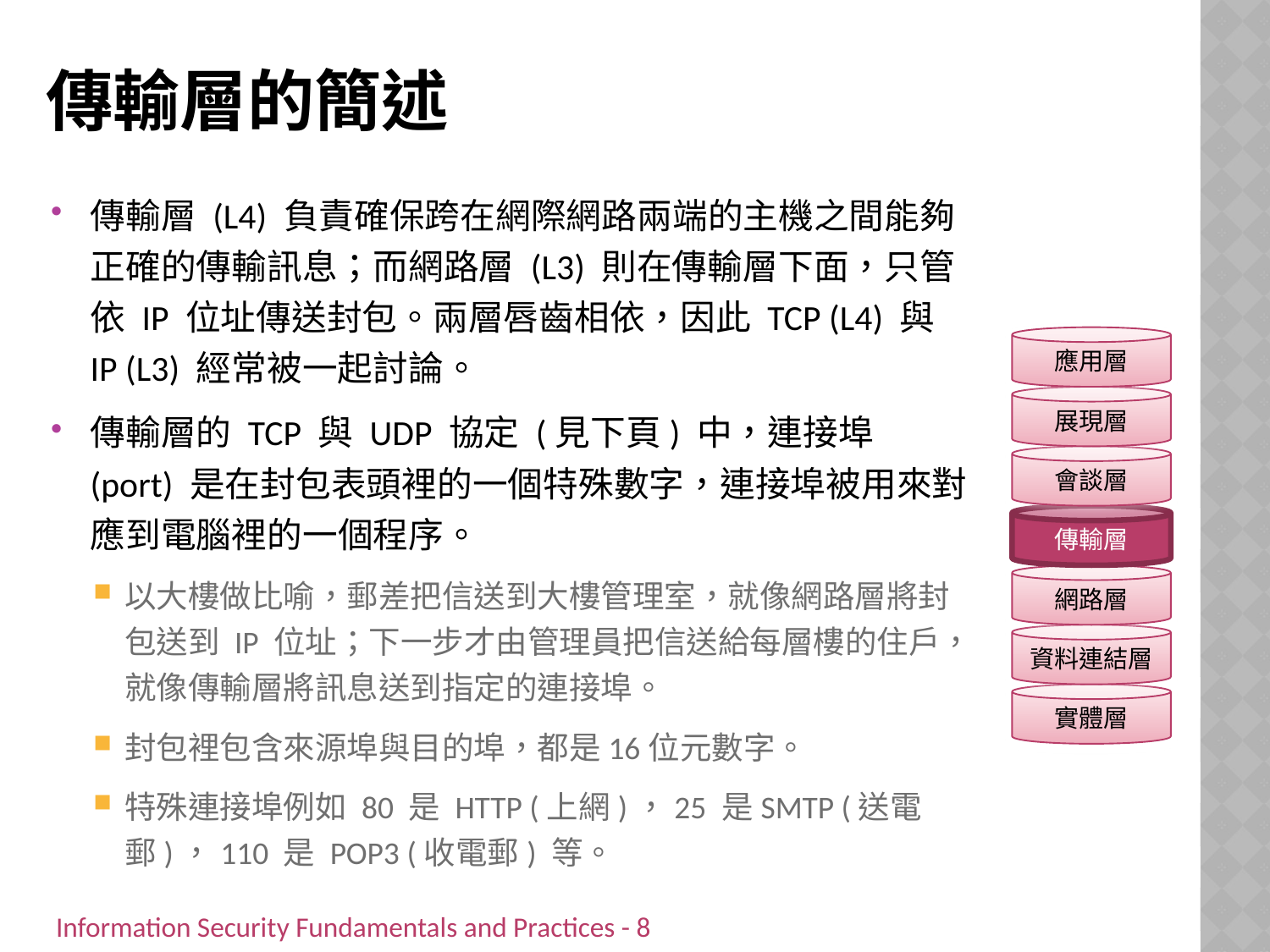

# 傳輸層的簡述
傳輸層 (L4) 負責確保跨在網際網路兩端的主機之間能夠正確的傳輸訊息；而網路層 (L3) 則在傳輸層下面，只管依 IP 位址傳送封包。兩層唇齒相依，因此 TCP (L4) 與 IP (L3) 經常被一起討論。
傳輸層的 TCP 與 UDP 協定 (見下頁) 中，連接埠 (port) 是在封包表頭裡的一個特殊數字，連接埠被用來對應到電腦裡的一個程序。
以大樓做比喻，郵差把信送到大樓管理室，就像網路層將封包送到 IP 位址；下一步才由管理員把信送給每層樓的住戶，就像傳輸層將訊息送到指定的連接埠。
封包裡包含來源埠與目的埠，都是16位元數字。
特殊連接埠例如 80 是 HTTP (上網)，25 是SMTP (送電郵)，110 是 POP3 (收電郵) 等。
應用層
展現層
會談層
傳輸層
網路層
資料連結層
實體層